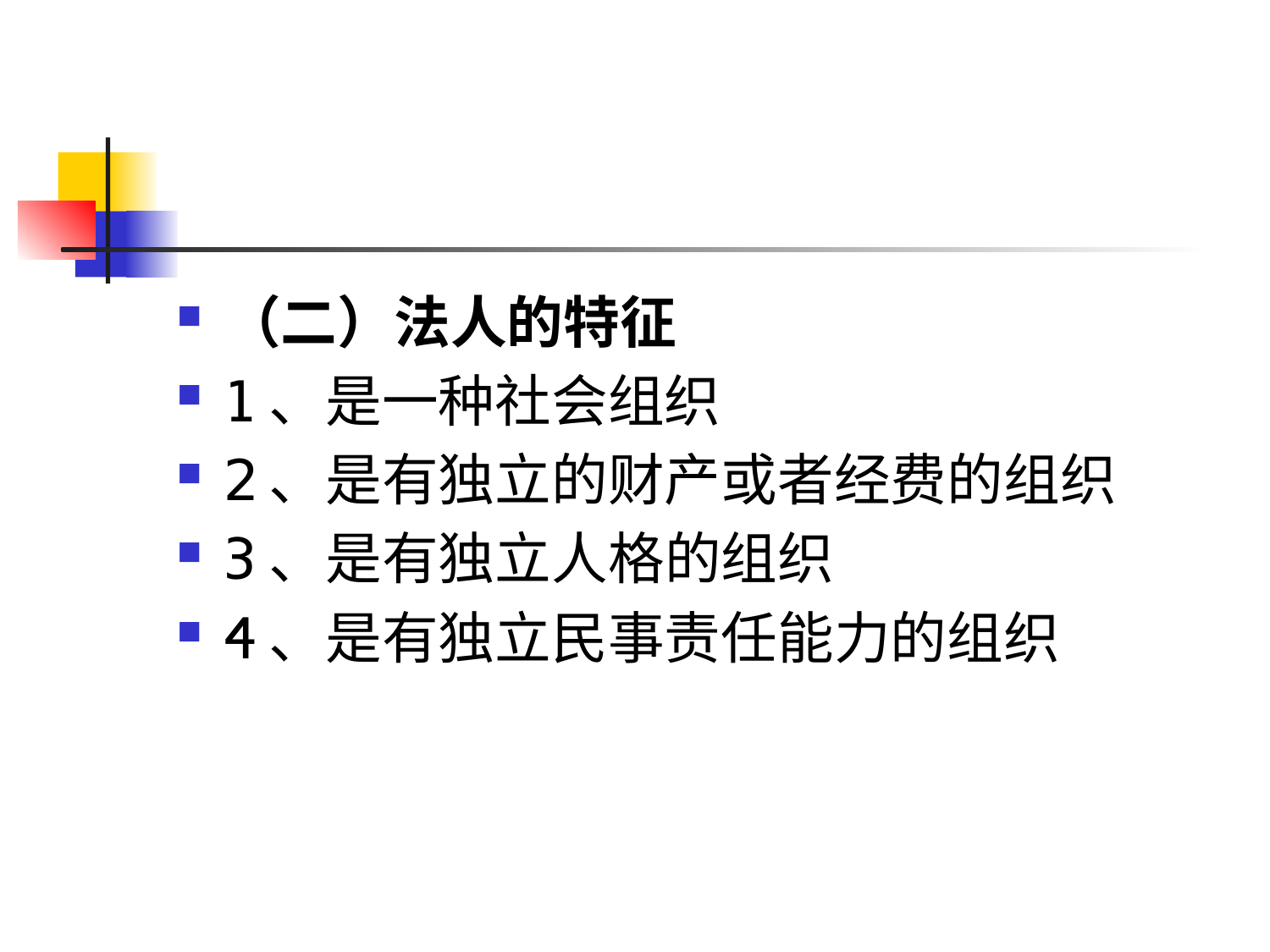

#
（二）法人的特征
1、是一种社会组织
2、是有独立的财产或者经费的组织
3、是有独立人格的组织
4、是有独立民事责任能力的组织